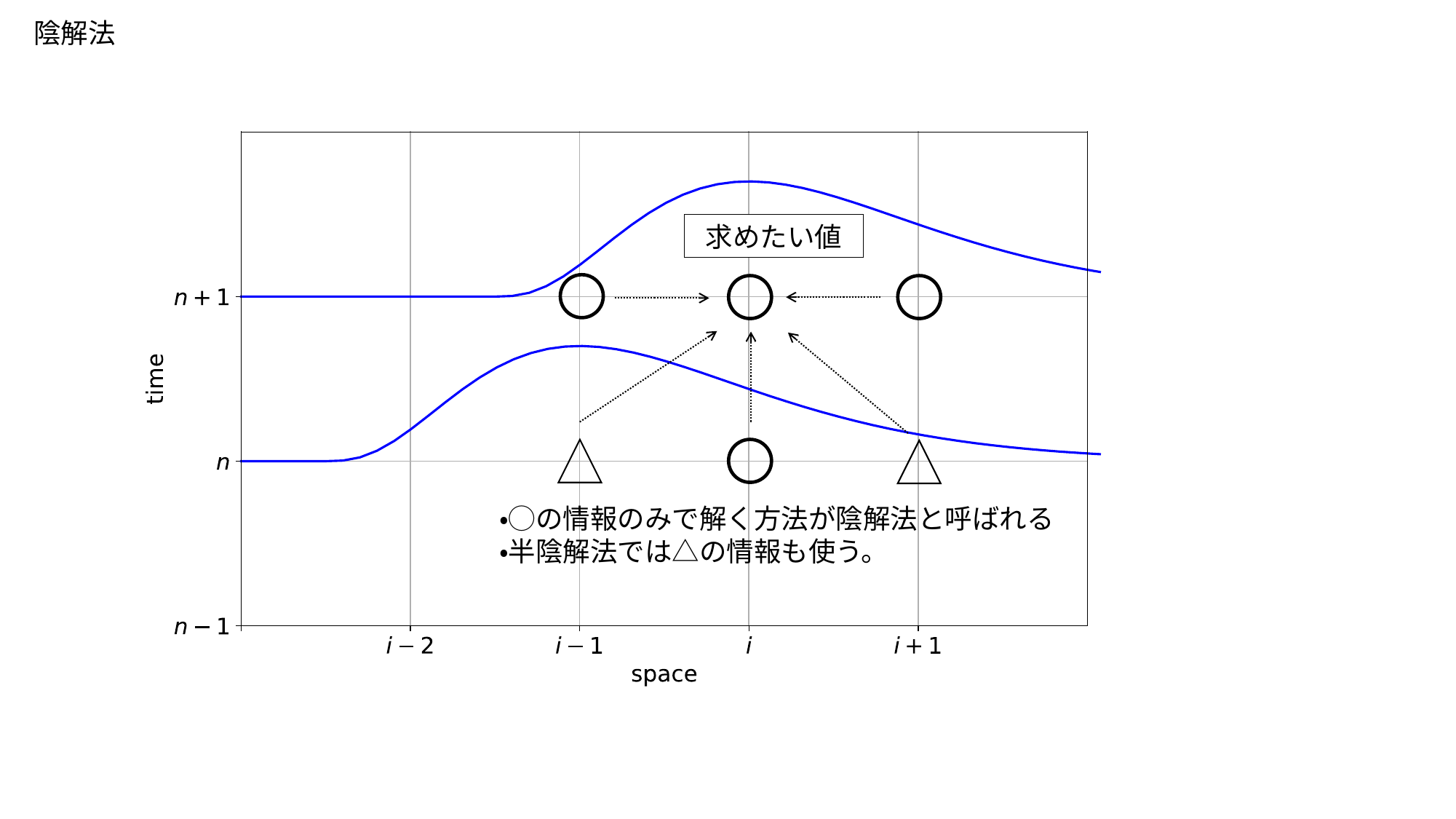

陰解法

求めたい値

・◯の情報のみで解く方法が陰解法と呼ばれる
・半陰解法では△の情報も使う。